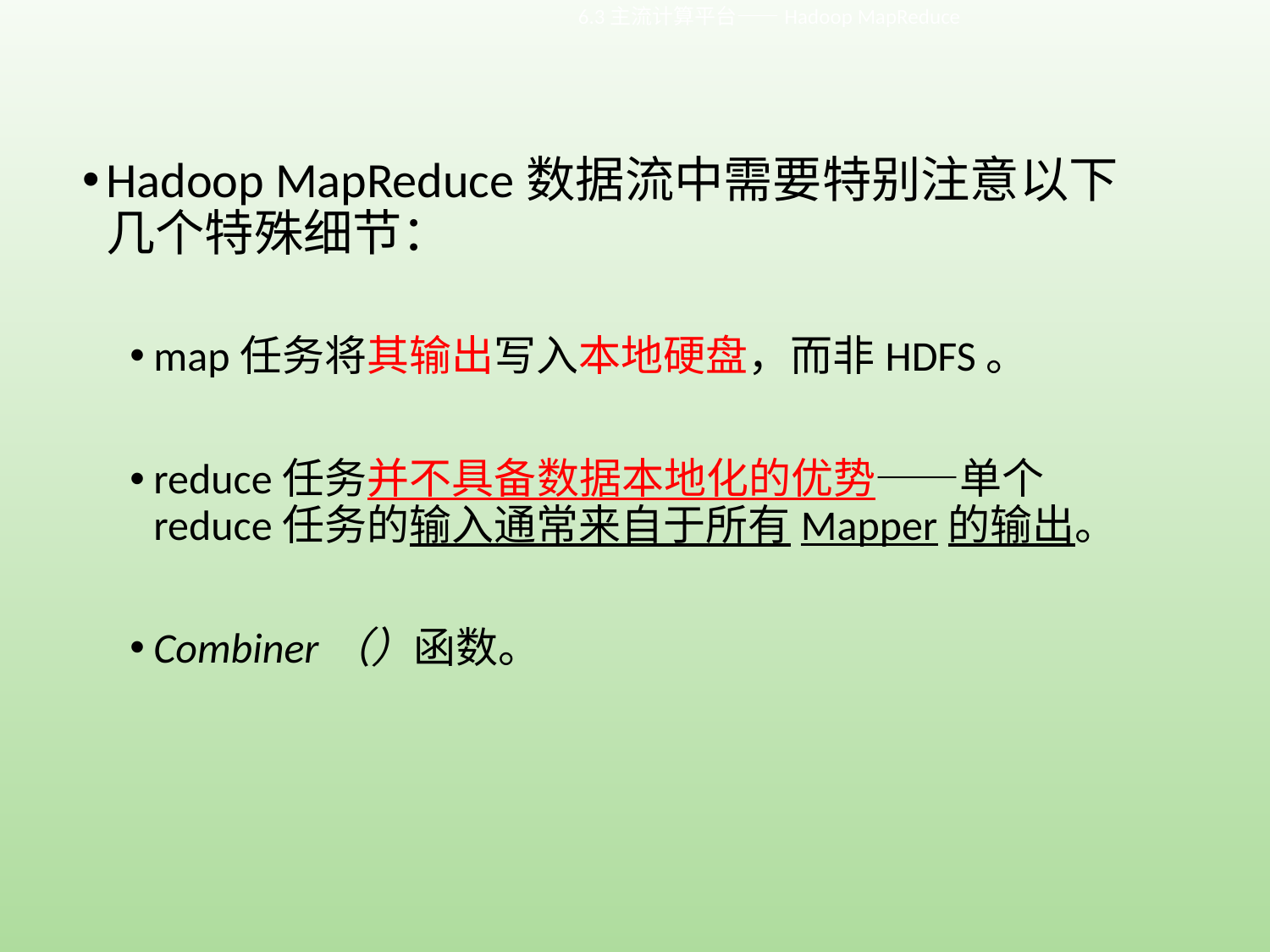

6.3主流计算平台——Hadoop MapReduce

Hadoop MapReduce数据流中需要特别注意以下几个特殊细节：

map任务将其输出写入本地硬盘，而非HDFS。

reduce任务并不具备数据本地化的优势——单个reduce任务的输入通常来自于所有Mapper的输出。

Combiner（）函数。